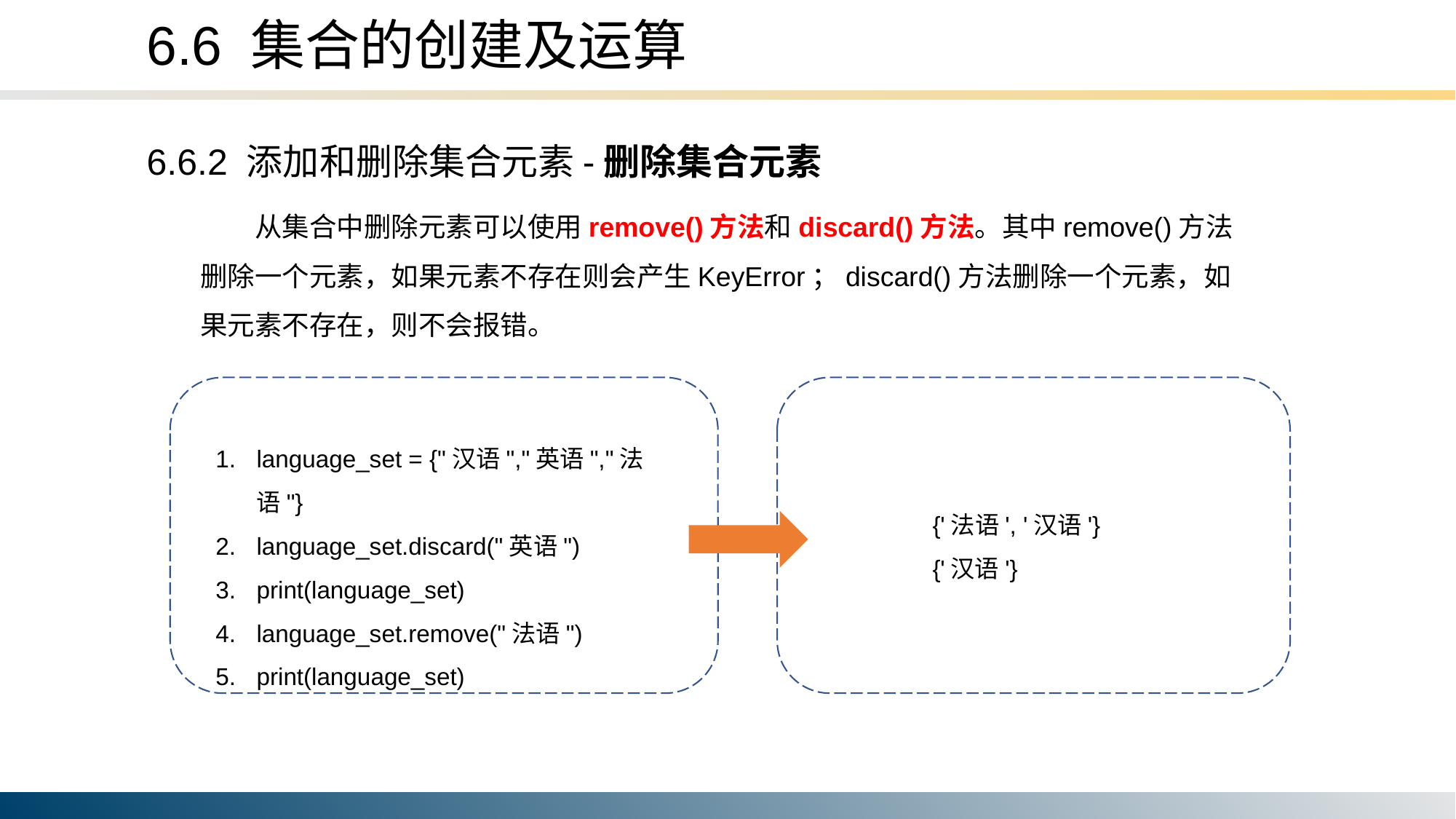

6.6 集合的创建及运算
6.6.2 添加和删除集合元素-删除集合元素
从集合中删除元素可以使用remove()方法和discard()方法。其中remove()方法删除一个元素，如果元素不存在则会产生KeyError；discard()方法删除一个元素，如果元素不存在，则不会报错。

language_set = {"汉语","英语","法语"}
language_set.discard("英语")
print(language_set)
language_set.remove("法语")
print(language_set)
{'法语', '汉语'}
{'汉语'}